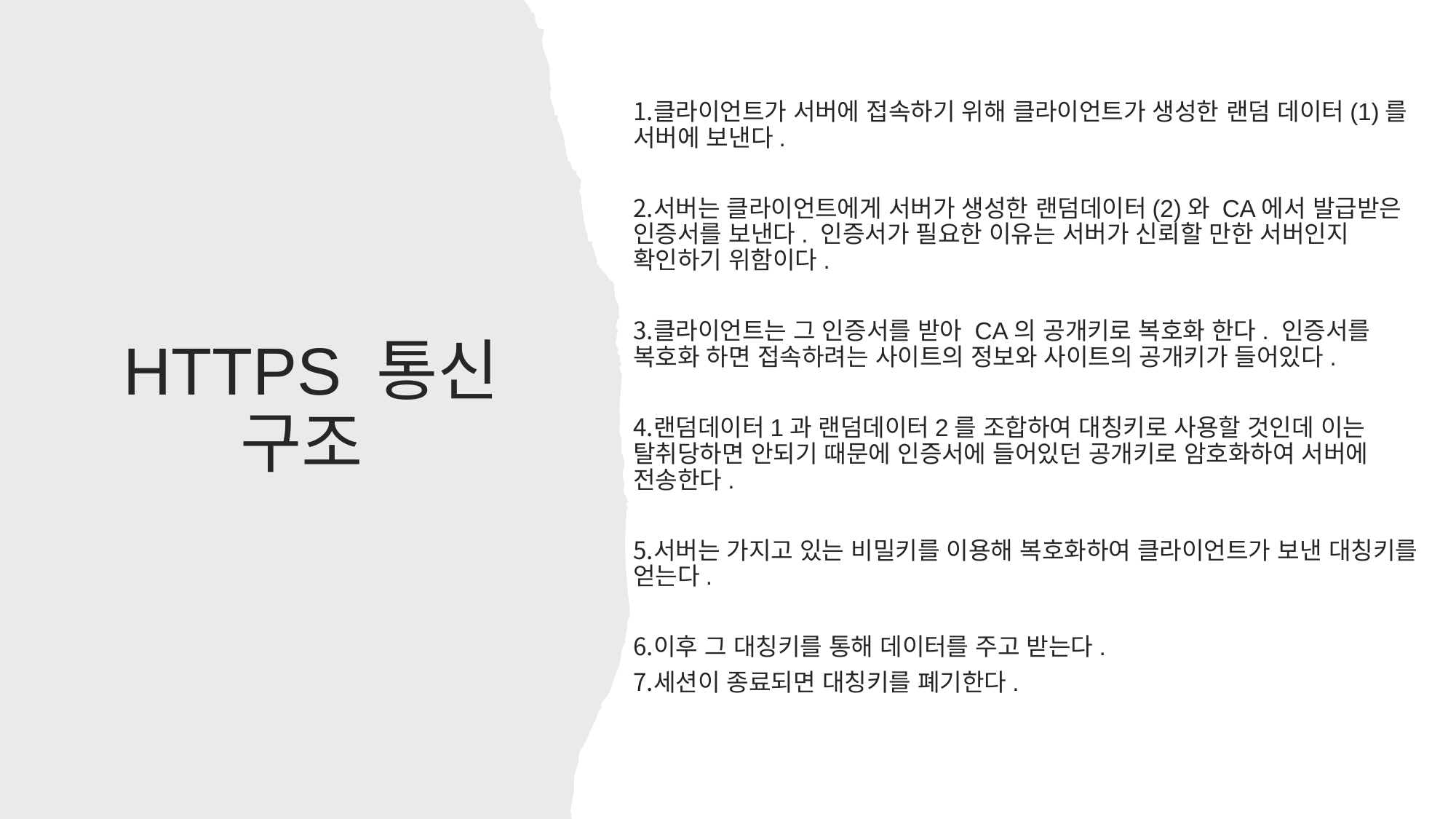

클라이언트가 서버에 접속하기 위해 클라이언트가 생성한 랜덤 데이터(1)를 서버에 보낸다.

서버는 클라이언트에게 서버가 생성한 랜덤데이터(2)와 CA에서 발급받은 인증서를 보낸다. 인증서가 필요한 이유는 서버가 신뢰할 만한 서버인지 확인하기 위함이다.

클라이언트는 그 인증서를 받아 CA의 공개키로 복호화 한다. 인증서를 복호화 하면 접속하려는 사이트의 정보와 사이트의 공개키가 들어있다.

랜덤데이터1과 랜덤데이터2를 조합하여 대칭키로 사용할 것인데 이는 탈취당하면 안되기 때문에 인증서에 들어있던 공개키로 암호화하여 서버에 전송한다.

서버는 가지고 있는 비밀키를 이용해 복호화하여 클라이언트가 보낸 대칭키를 얻는다.

이후 그 대칭키를 통해 데이터를 주고 받는다.
세션이 종료되면 대칭키를 폐기한다.

# HTTPS 통신 구조